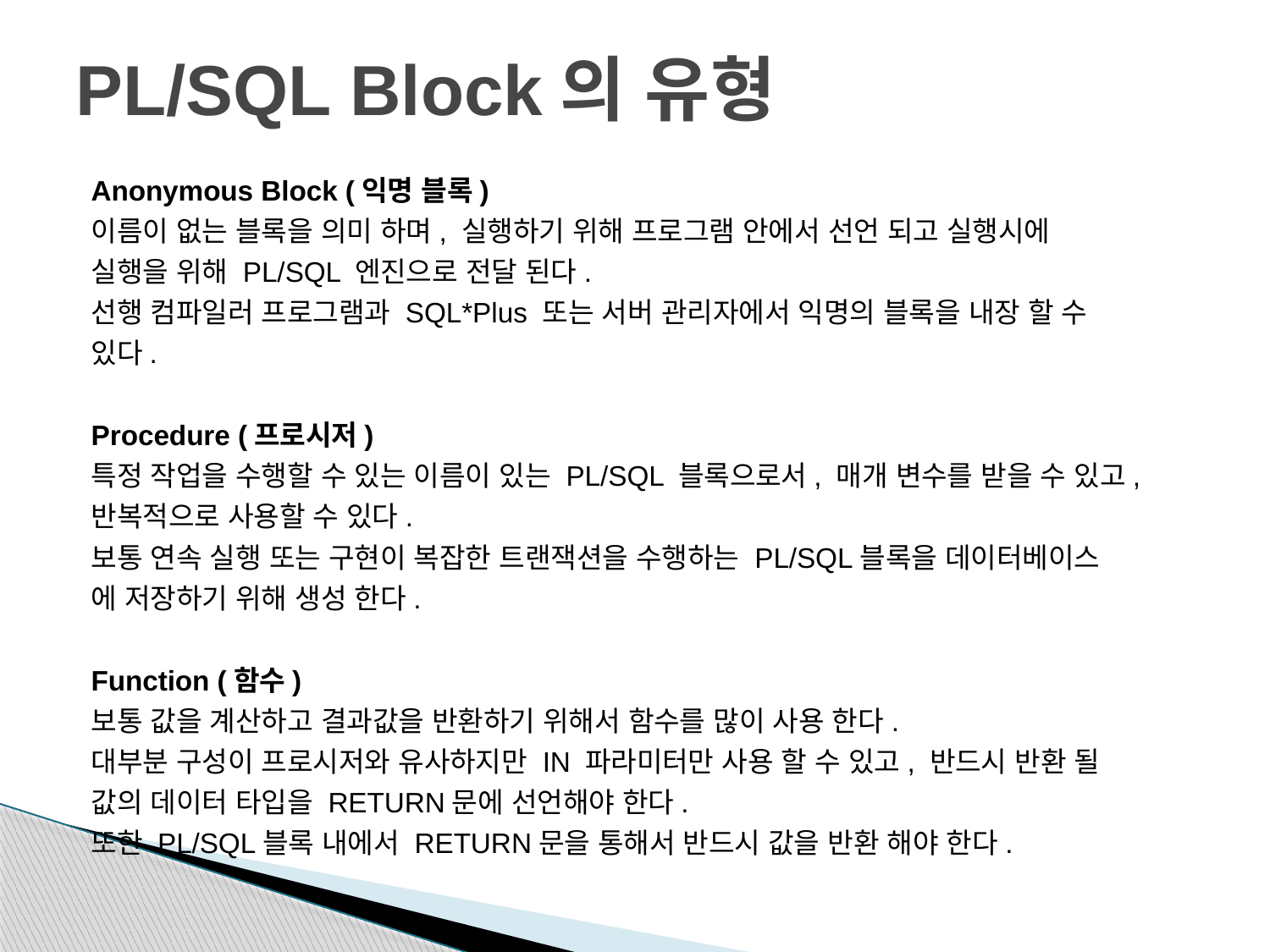

# PL/SQL Block의 유형
Anonymous Block (익명 블록)
이름이 없는 블록을 의미 하며, 실행하기 위해 프로그램 안에서 선언 되고 실행시에
실행을 위해 PL/SQL 엔진으로 전달 된다.
선행 컴파일러 프로그램과 SQL*Plus 또는 서버 관리자에서 익명의 블록을 내장 할 수
있다.

Procedure (프로시저)
특정 작업을 수행할 수 있는 이름이 있는 PL/SQL 블록으로서, 매개 변수를 받을 수 있고,
반복적으로 사용할 수 있다.
보통 연속 실행 또는 구현이 복잡한 트랜잭션을 수행하는 PL/SQL블록을 데이터베이스
에 저장하기 위해 생성 한다.

Function (함수)
보통 값을 계산하고 결과값을 반환하기 위해서 함수를 많이 사용 한다.
대부분 구성이 프로시저와 유사하지만 IN 파라미터만 사용 할 수 있고, 반드시 반환 될
값의 데이터 타입을 RETURN문에 선언해야 한다.
또한 PL/SQL블록 내에서 RETURN문을 통해서 반드시 값을 반환 해야 한다.